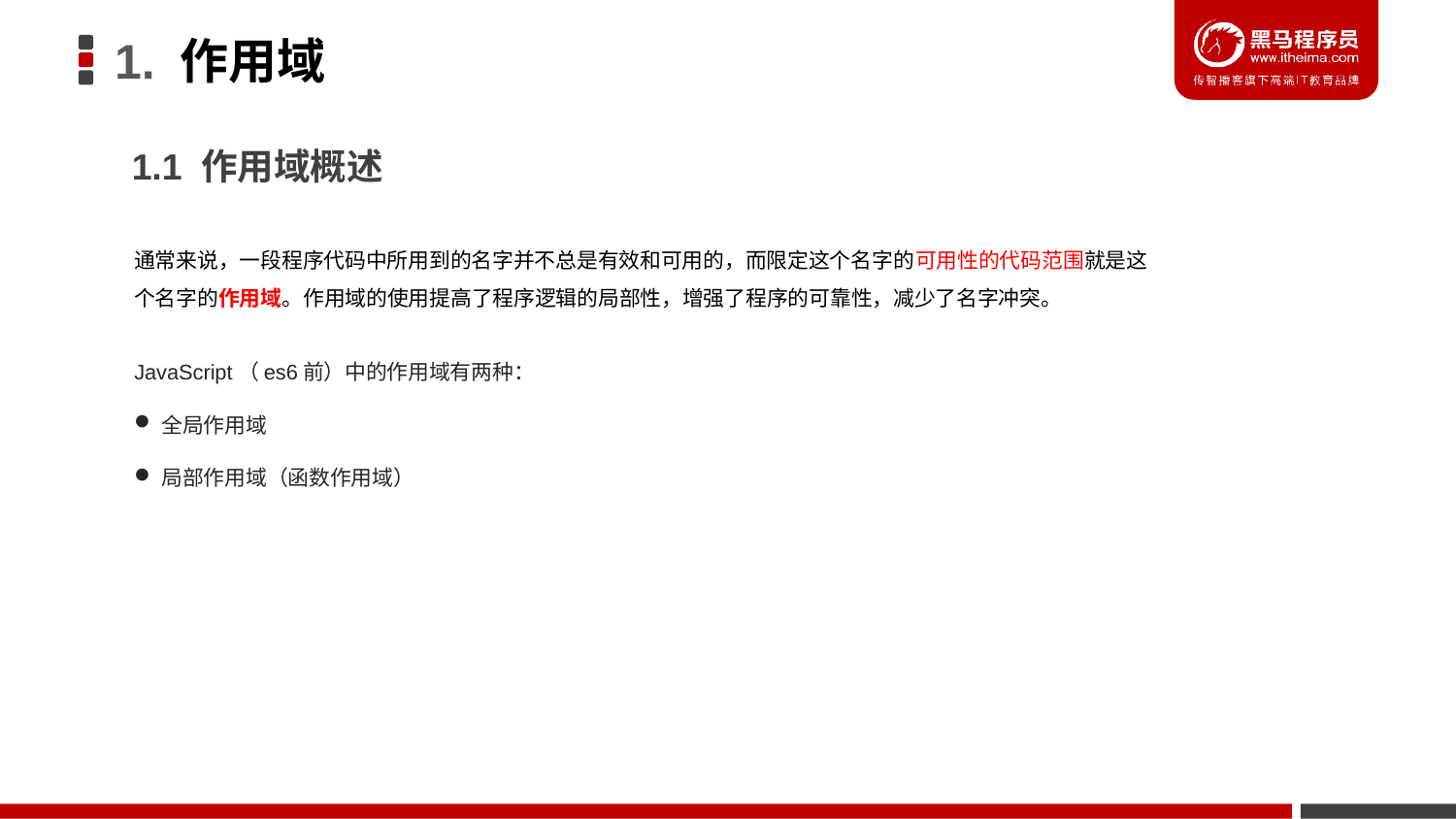

# 1. 作用域
1.1 作用域概述
通常来说，一段程序代码中所用到的名字并不总是有效和可用的，而限定这个名字的可用性的代码范围就是这个名字的作用域。作用域的使用提高了程序逻辑的局部性，增强了程序的可靠性，减少了名字冲突。
JavaScript（es6前）中的作用域有两种：
全局作用域
局部作用域（函数作用域）